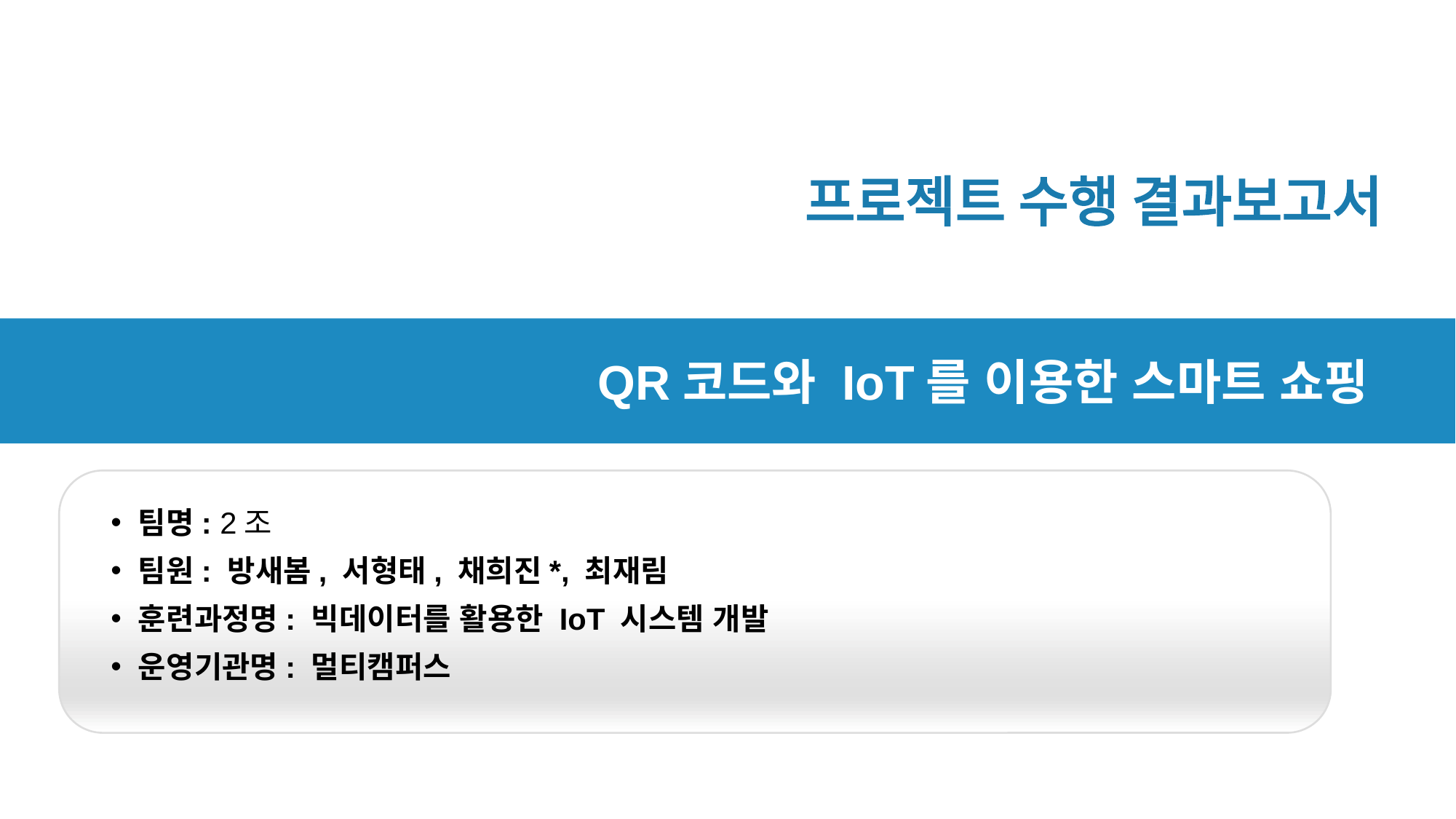

프로젝트 수행 결과보고서

QR코드와 IoT를 이용한 스마트 쇼핑

팀명: 2조
팀원: 방새봄, 서형태, 채희진*, 최재림
훈련과정명: 빅데이터를 활용한 IoT 시스템 개발
운영기관명: 멀티캠퍼스